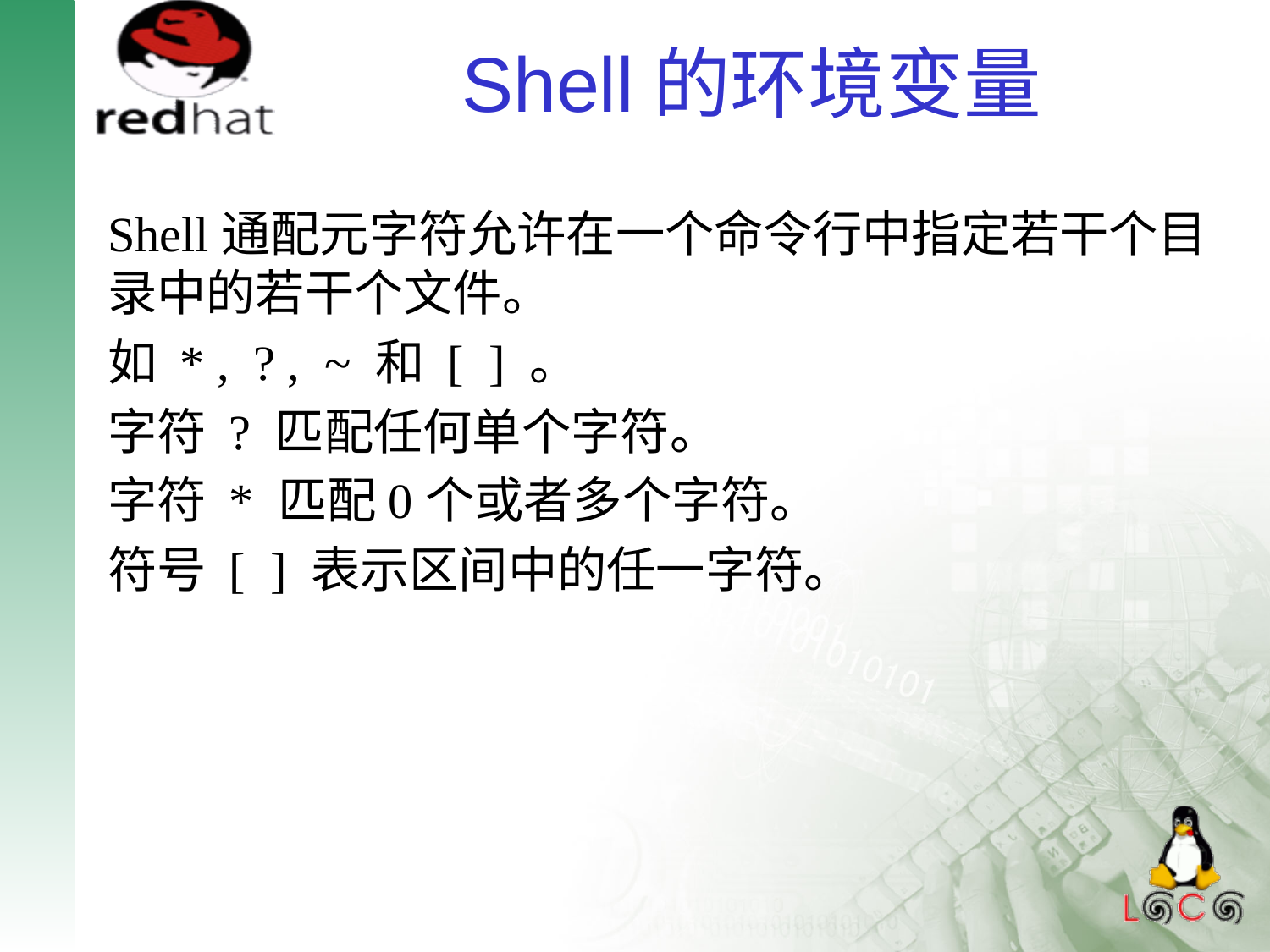

# Shell的环境变量
Shell通配元字符允许在一个命令行中指定若干个目录中的若干个文件。
如 * ,  ? ,  ~ 和 [  ] 。
字符 ? 匹配任何单个字符。
字符 * 匹配0个或者多个字符。
符号 [  ] 表示区间中的任一字符。